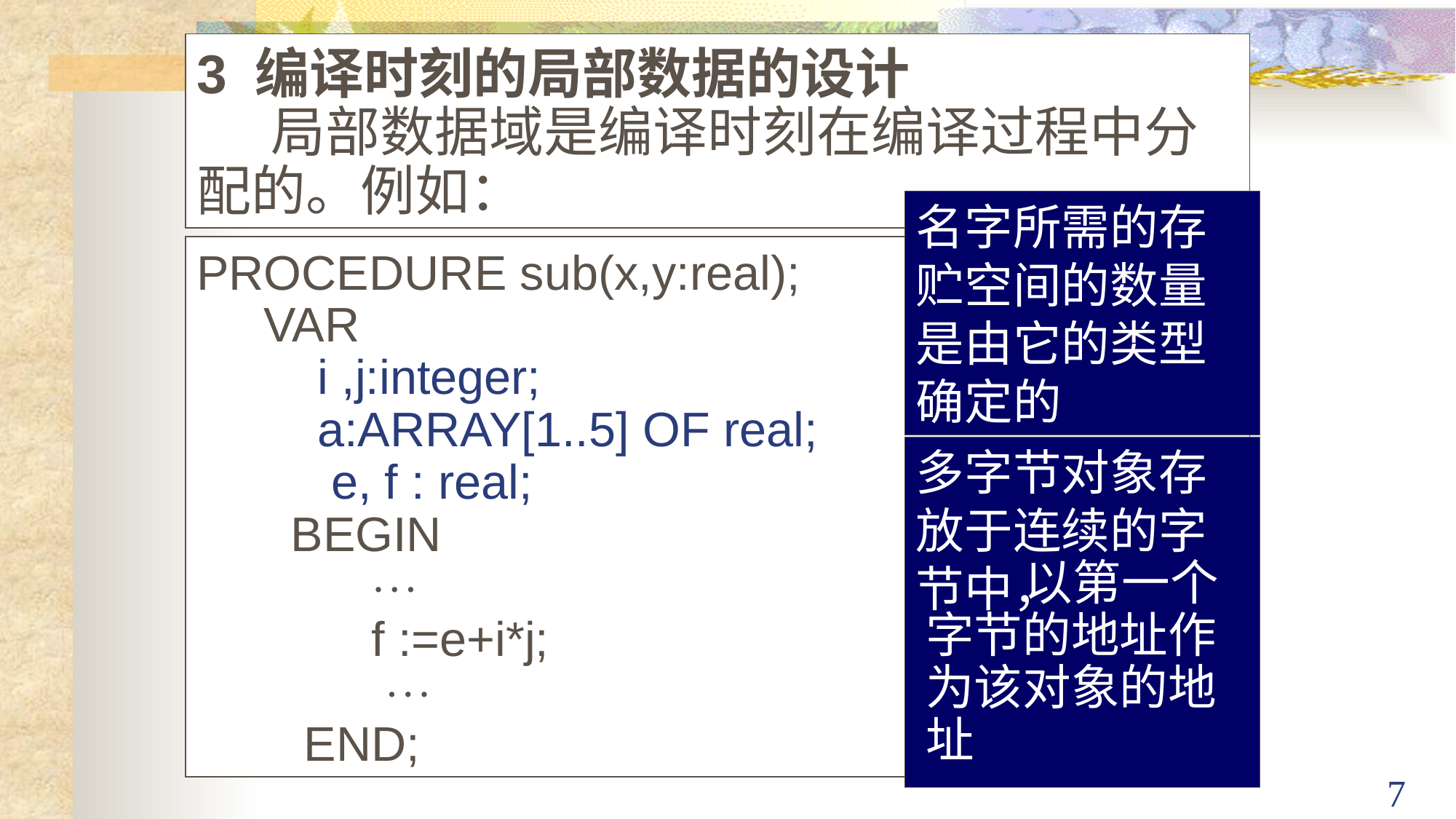

3 编译时刻的局部数据的设计
     局部数据域是编译时刻在编译过程中分配的。例如：
名字所需的存贮空间的数量是由它的类型确定的
PROCEDURE sub(x,y:real);
     VAR
         i ,j:integer;
         a:ARRAY[1..5] OF real;
          e, f : real;
       BEGIN
             …
             f :=e+i*j;
              …
        END;
多字节对象存放于连续的字节中，

        以第一个字节的地址作为该对象的地址
7